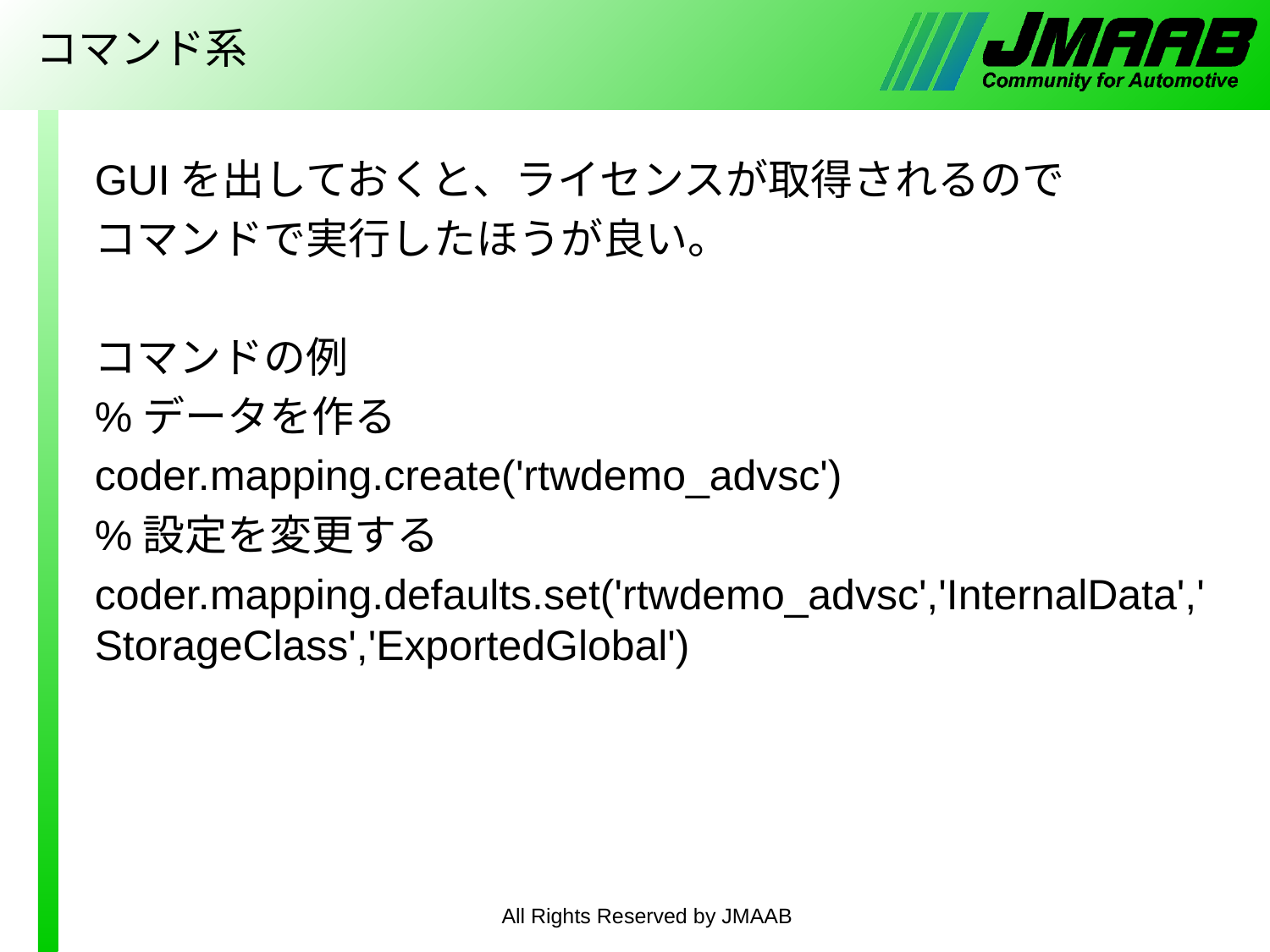

# コマンド系
GUIを出しておくと、ライセンスが取得されるので
コマンドで実行したほうが良い。

コマンドの例
%データを作る
coder.mapping.create('rtwdemo_advsc')
%設定を変更する
coder.mapping.defaults.set('rtwdemo_advsc','InternalData','StorageClass','ExportedGlobal')